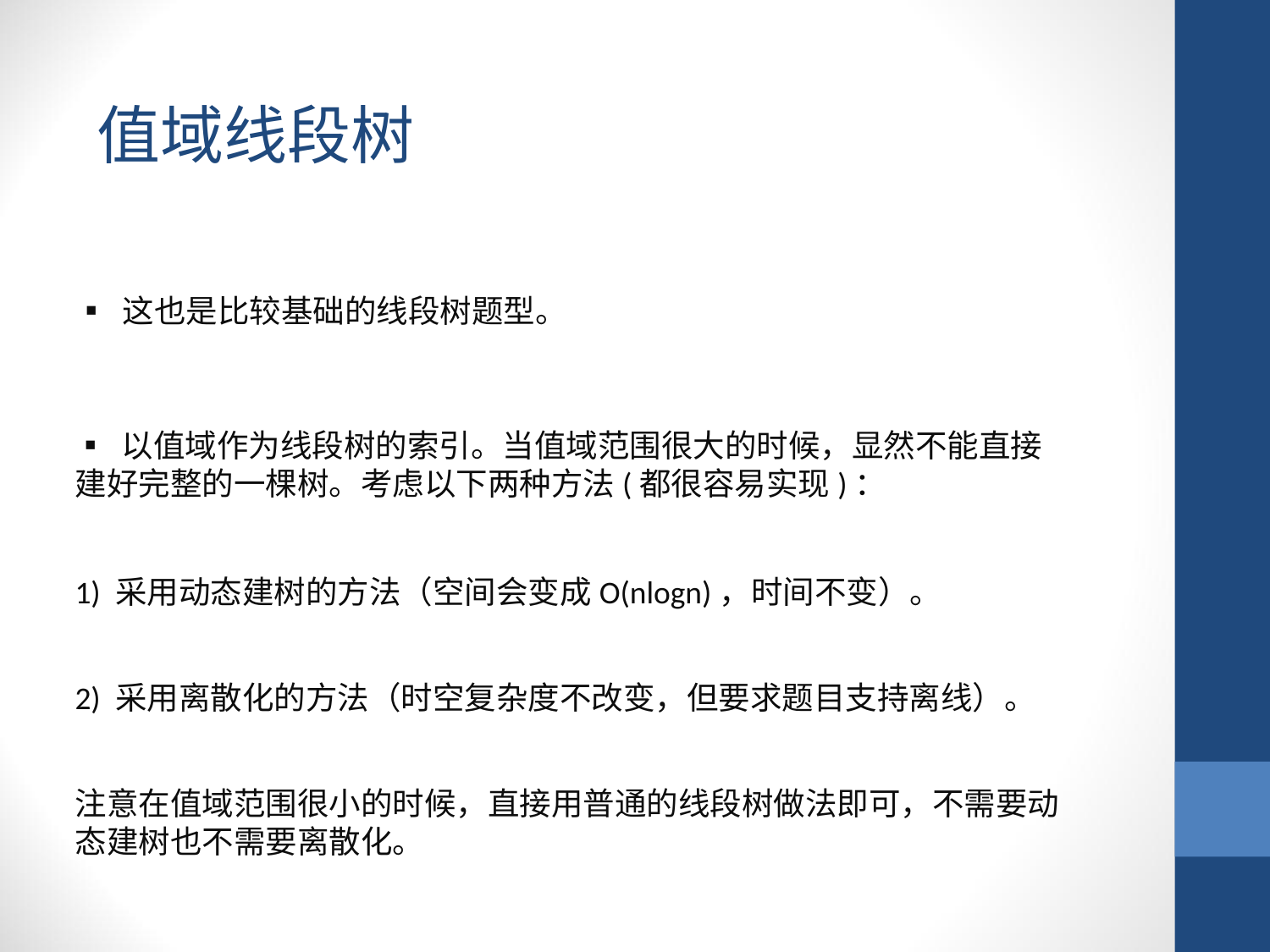

值域线段树
▪ 这也是比较基础的线段树题型。
▪ 以值域作为线段树的索引。当值域范围很大的时候，显然不能直接建好完整的一棵树。考虑以下两种方法(都很容易实现)：

1) 采用动态建树的方法（空间会变成O(nlogn)，时间不变）。
2) 采用离散化的方法（时空复杂度不改变，但要求题目支持离线）。
注意在值域范围很小的时候，直接用普通的线段树做法即可，不需要动态建树也不需要离散化。